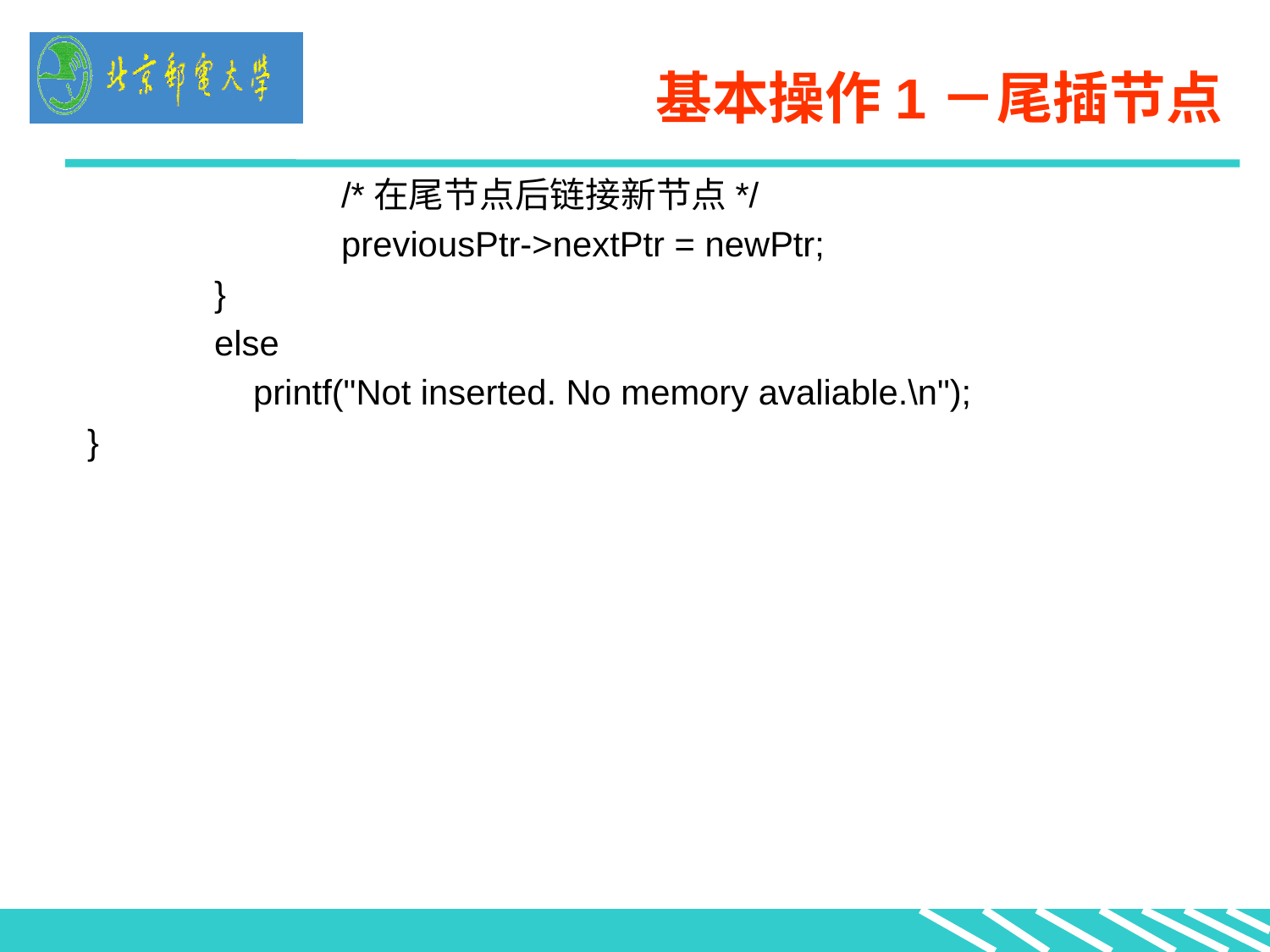

基本操作1－尾插节点
		/*在尾节点后链接新节点*/
		previousPtr->nextPtr = newPtr;
	}
	else
	    printf("Not inserted. No memory avaliable.\n");
}